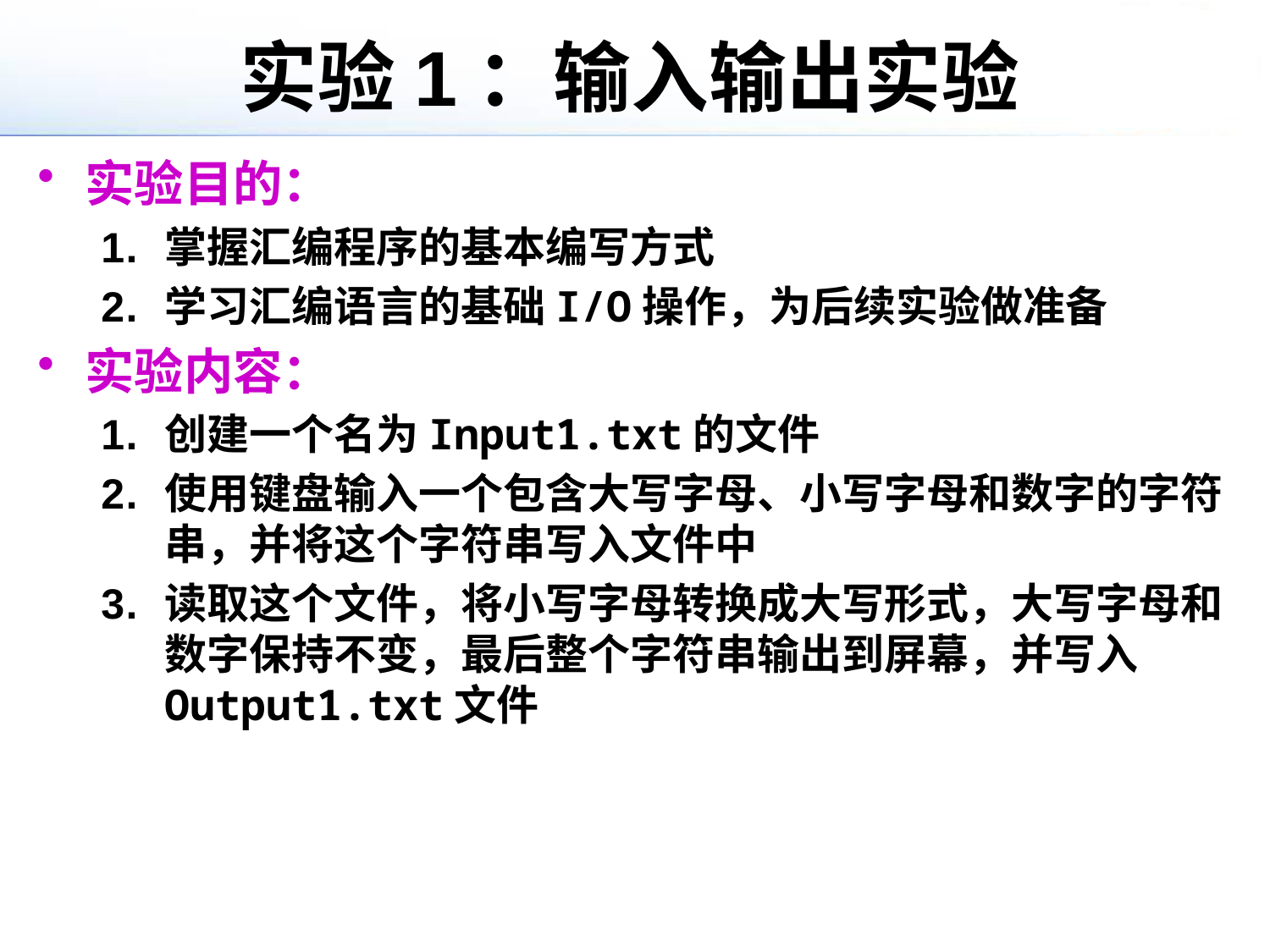

# 实验1：输入输出实验
实验目的：
掌握汇编程序的基本编写方式
学习汇编语言的基础I/O操作，为后续实验做准备
实验内容：
创建一个名为Input1.txt的文件
使用键盘输入一个包含大写字母、小写字母和数字的字符串，并将这个字符串写入文件中
读取这个文件，将小写字母转换成大写形式，大写字母和数字保持不变，最后整个字符串输出到屏幕，并写入Output1.txt文件